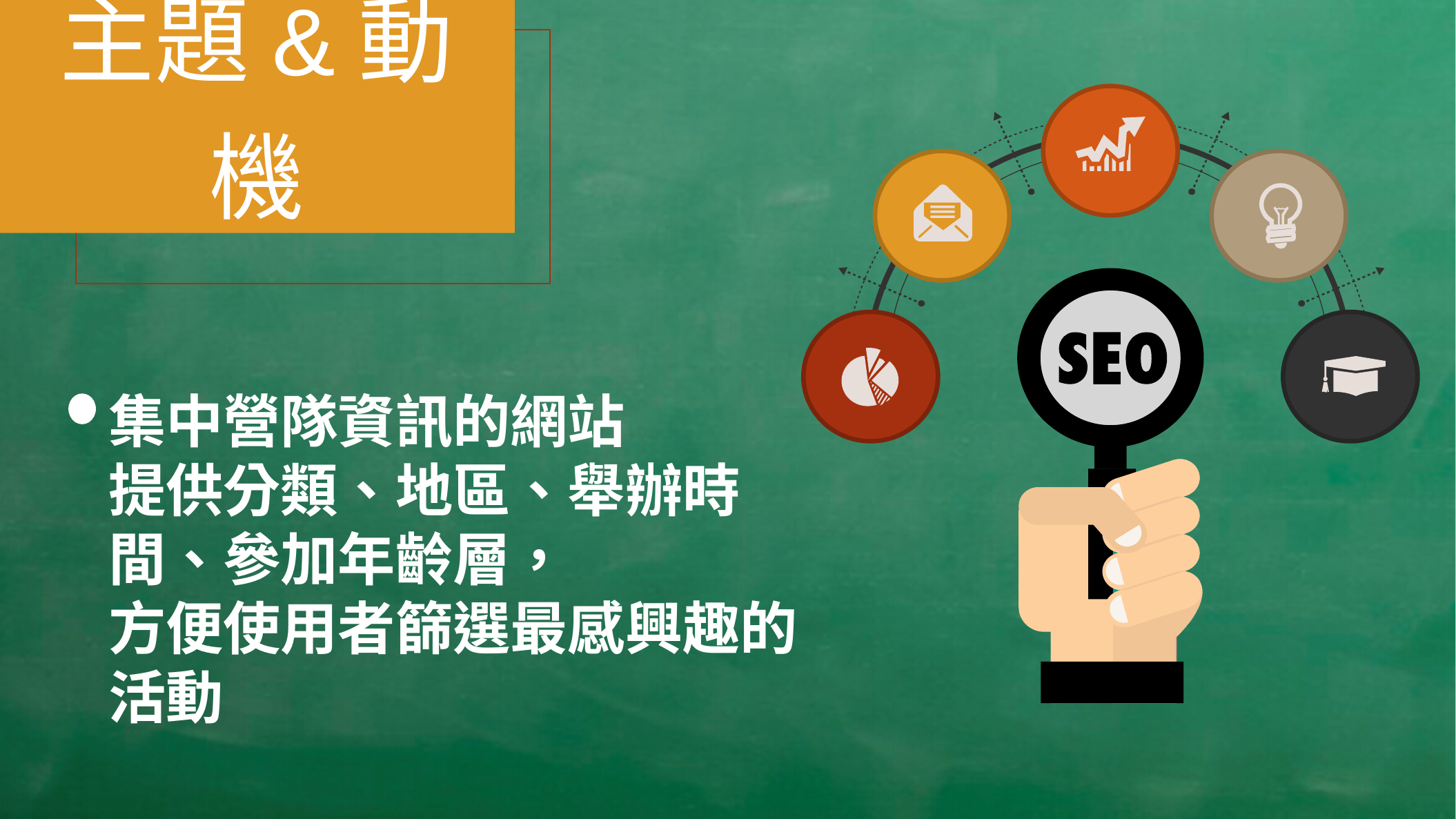

主題&動機

集中營隊資訊的網站
提供分類、地區、舉辦時間、參加年齡層，
方便使用者篩選最感興趣的活動

。